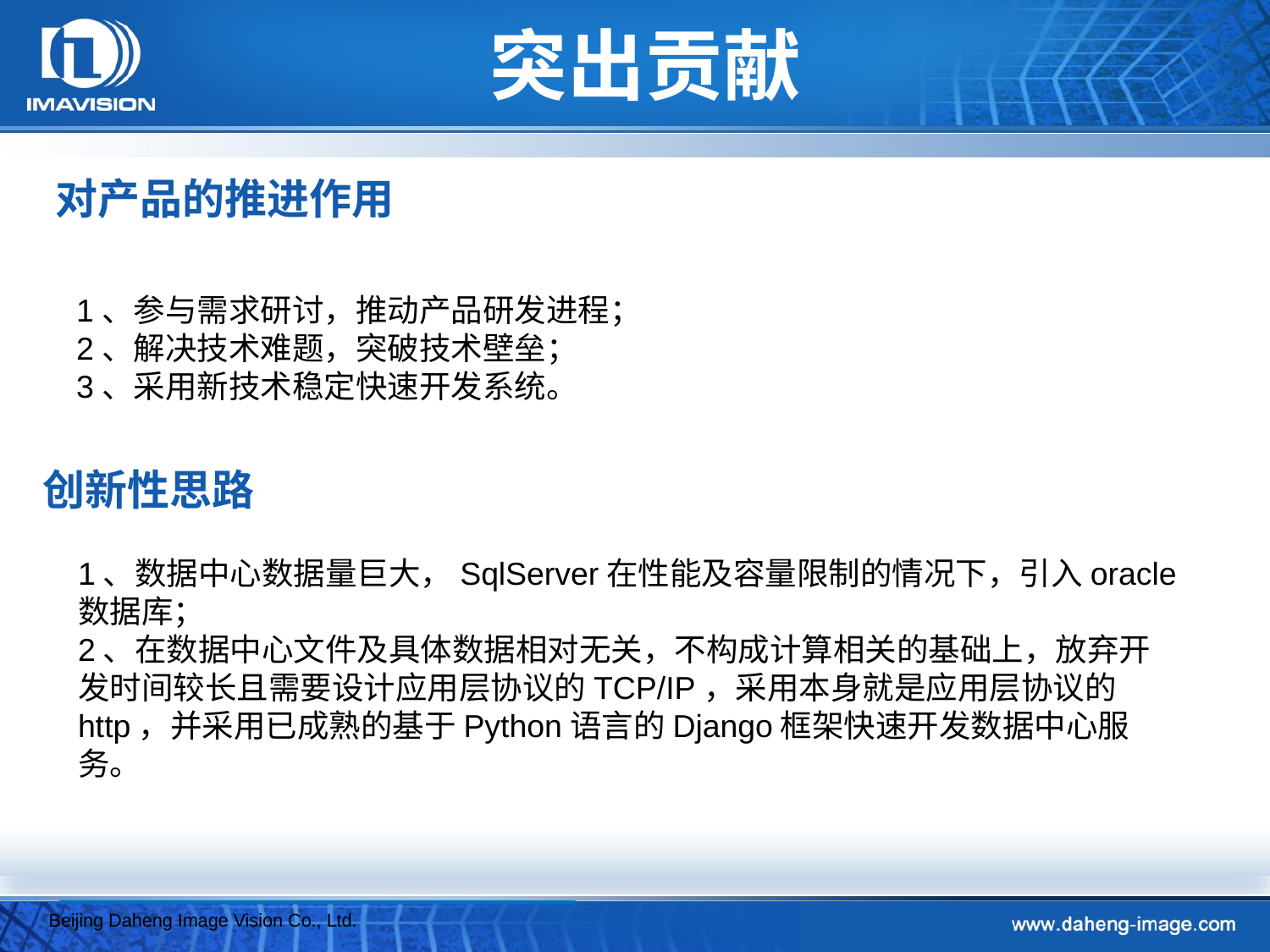

突出贡献

对产品的推进作用

1、参与需求研讨，推动产品研发进程；
2、解决技术难题，突破技术壁垒；
3、采用新技术稳定快速开发系统。
创新性思路

1、数据中心数据量巨大，SqlServer在性能及容量限制的情况下，引入oracle数据库；
2、在数据中心文件及具体数据相对无关，不构成计算相关的基础上，放弃开发时间较长且需要设计应用层协议的TCP/IP，采用本身就是应用层协议的http，并采用已成熟的基于Python语言的Django框架快速开发数据中心服务。
Beijing Daheng Image Vision Co., Ltd.